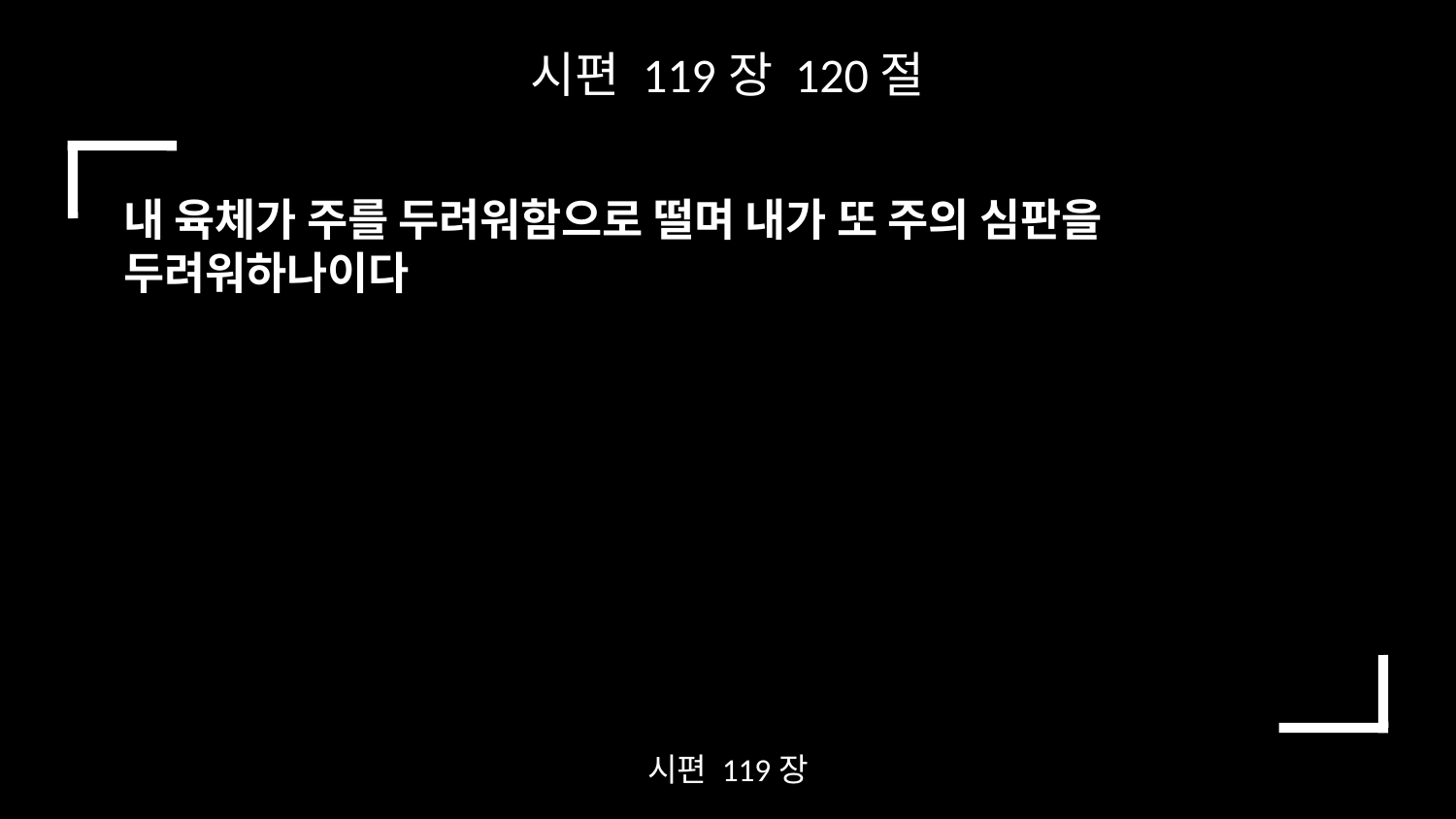

시편 119장 120절

내 육체가 주를 두려워함으로 떨며 내가 또 주의 심판을 두려워하나이다

시편 119장